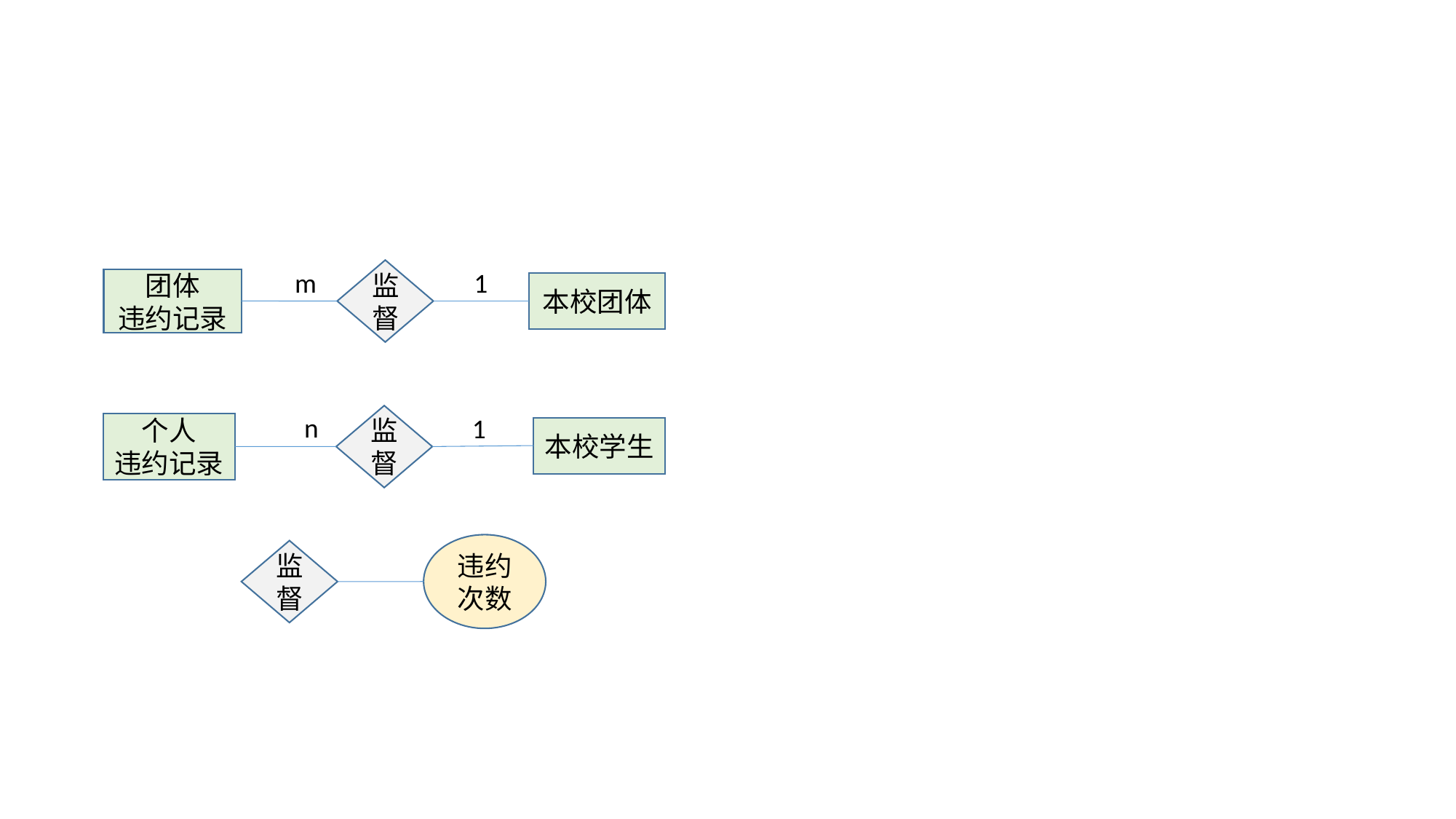

m
监督
1
团体
违约记录
本校团体
n
监督
1
个人
违约记录
本校学生
违约次数
监督